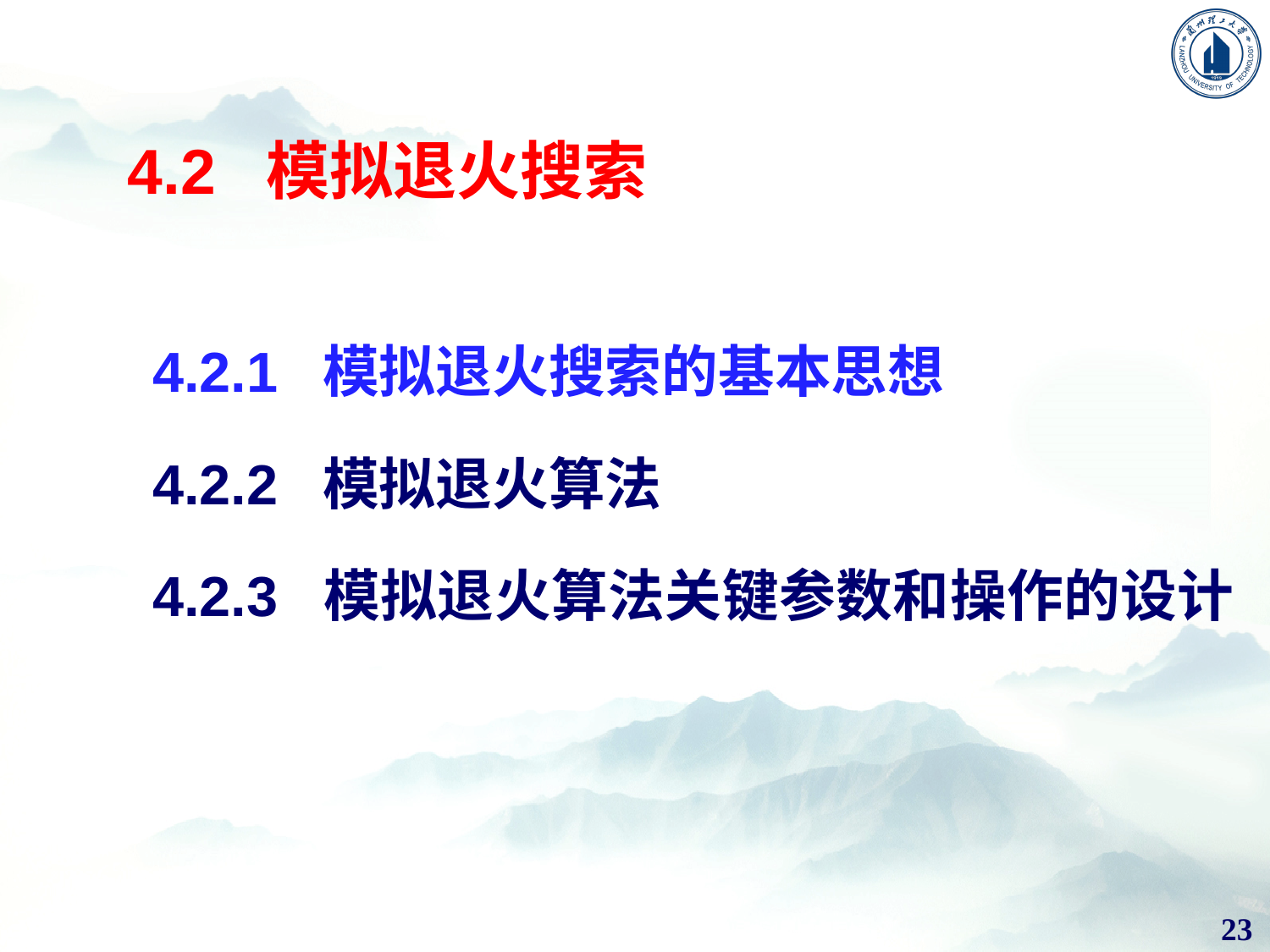

# 4.2  模拟退火搜索
4.2.1  模拟退火搜索的基本思想
4.2.2  模拟退火算法
4.2.3  模拟退火算法关键参数和操作的设计

23